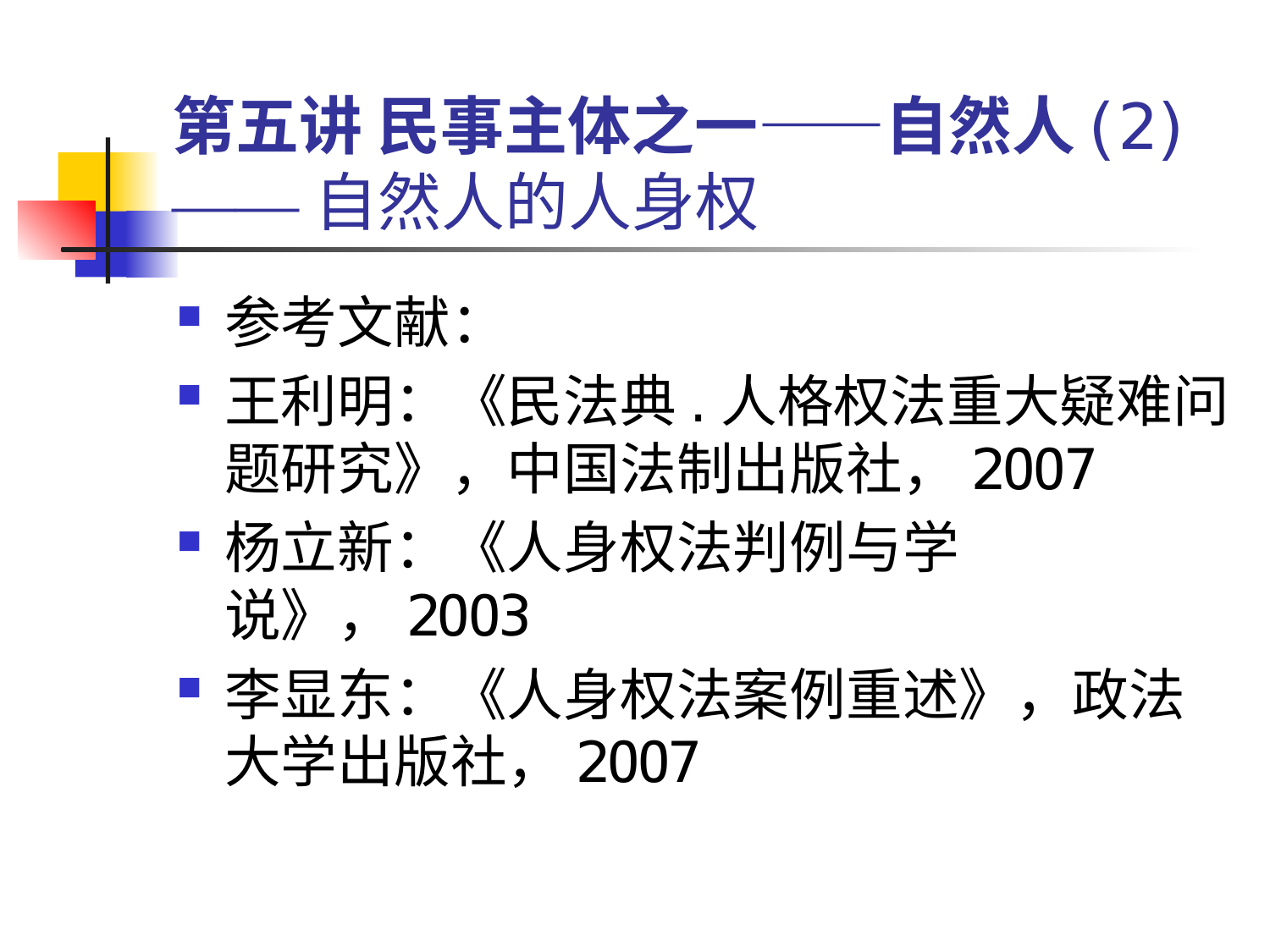

# 第五讲 民事主体之一——自然人(2) ——自然人的人身权
参考文献：
王利明：《民法典.人格权法重大疑难问题研究》，中国法制出版社，2007
杨立新：《人身权法判例与学说》，2003
李显东：《人身权法案例重述》，政法大学出版社，2007